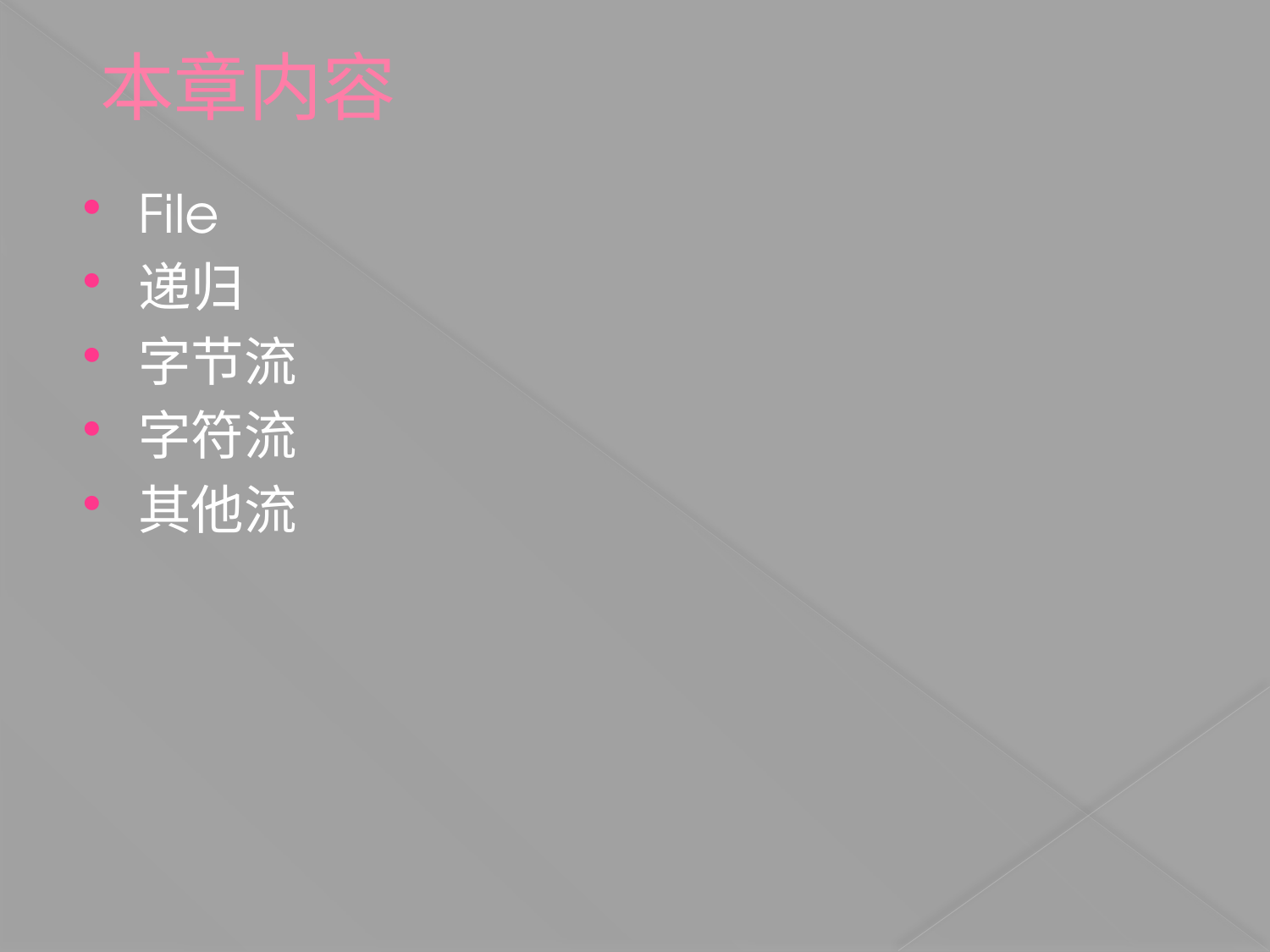

# 本章内容
File
递归
字节流
字符流
其他流